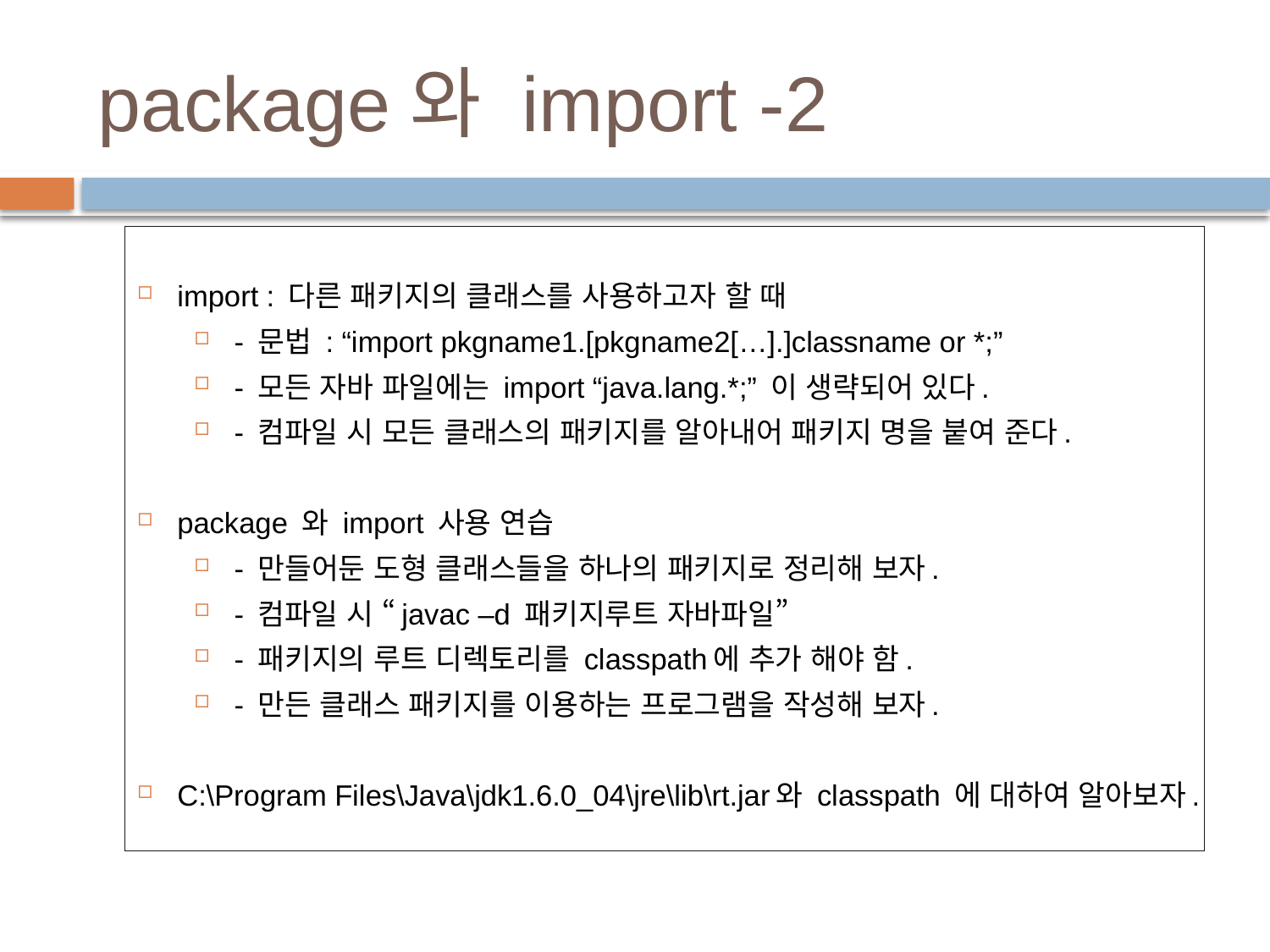

# package와 import -2

import : 다른 패키지의 클래스를 사용하고자 할 때
- 문법 : “import pkgname1.[pkgname2[…].]classname or *;”
- 모든 자바 파일에는 import “java.lang.*;” 이 생략되어 있다.
- 컴파일 시 모든 클래스의 패키지를 알아내어 패키지 명을 붙여 준다.

package 와 import 사용 연습
- 만들어둔 도형 클래스들을 하나의 패키지로 정리해 보자.
- 컴파일 시 “javac –d 패키지루트 자바파일”
- 패키지의 루트 디렉토리를 classpath에 추가 해야 함.
- 만든 클래스 패키지를 이용하는 프로그램을 작성해 보자.

C:\Program Files\Java\jdk1.6.0_04\jre\lib\rt.jar와 classpath 에 대하여 알아보자.